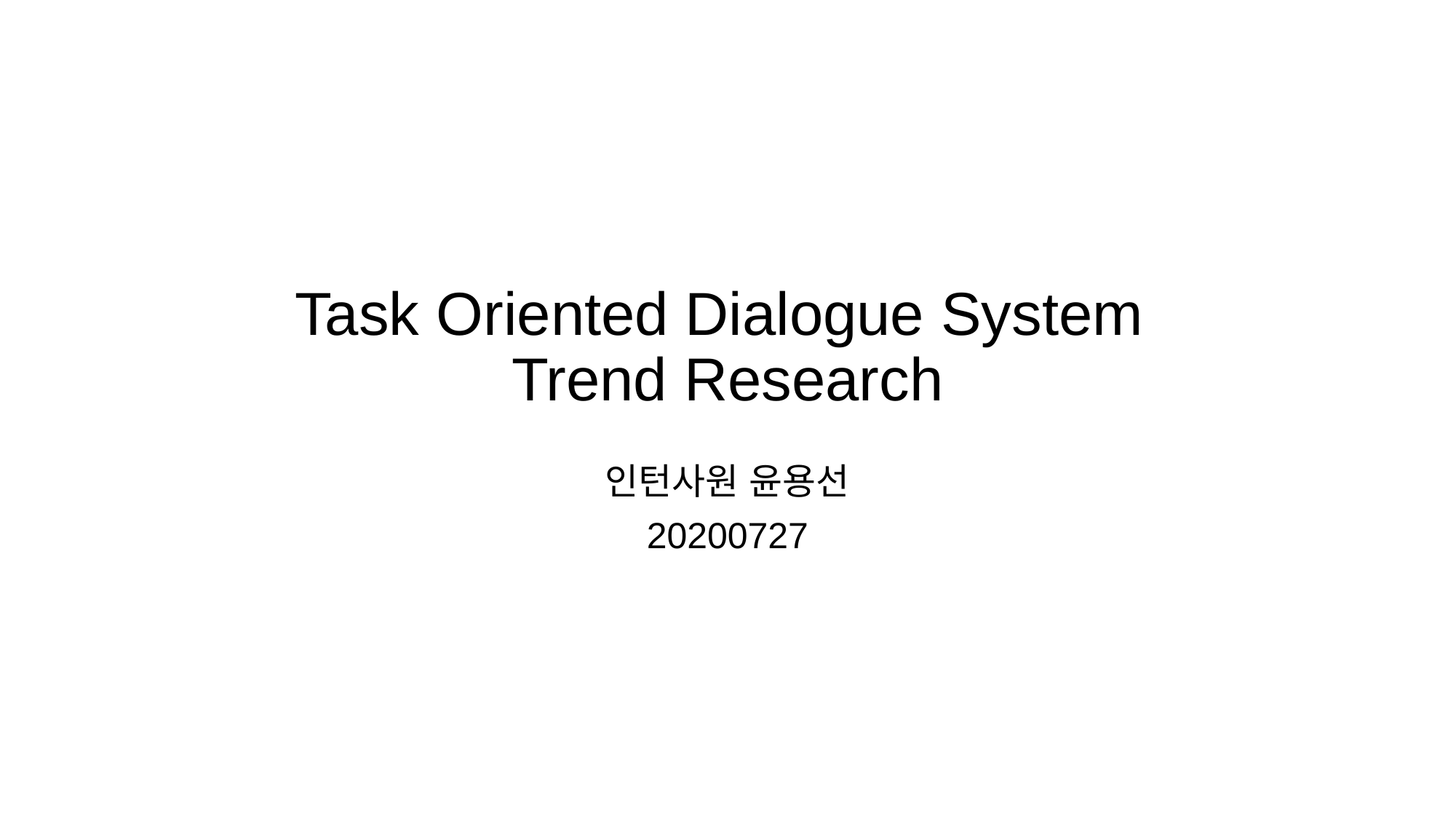

# Task Oriented Dialogue System Trend Research
인턴사원 윤용선
20200727